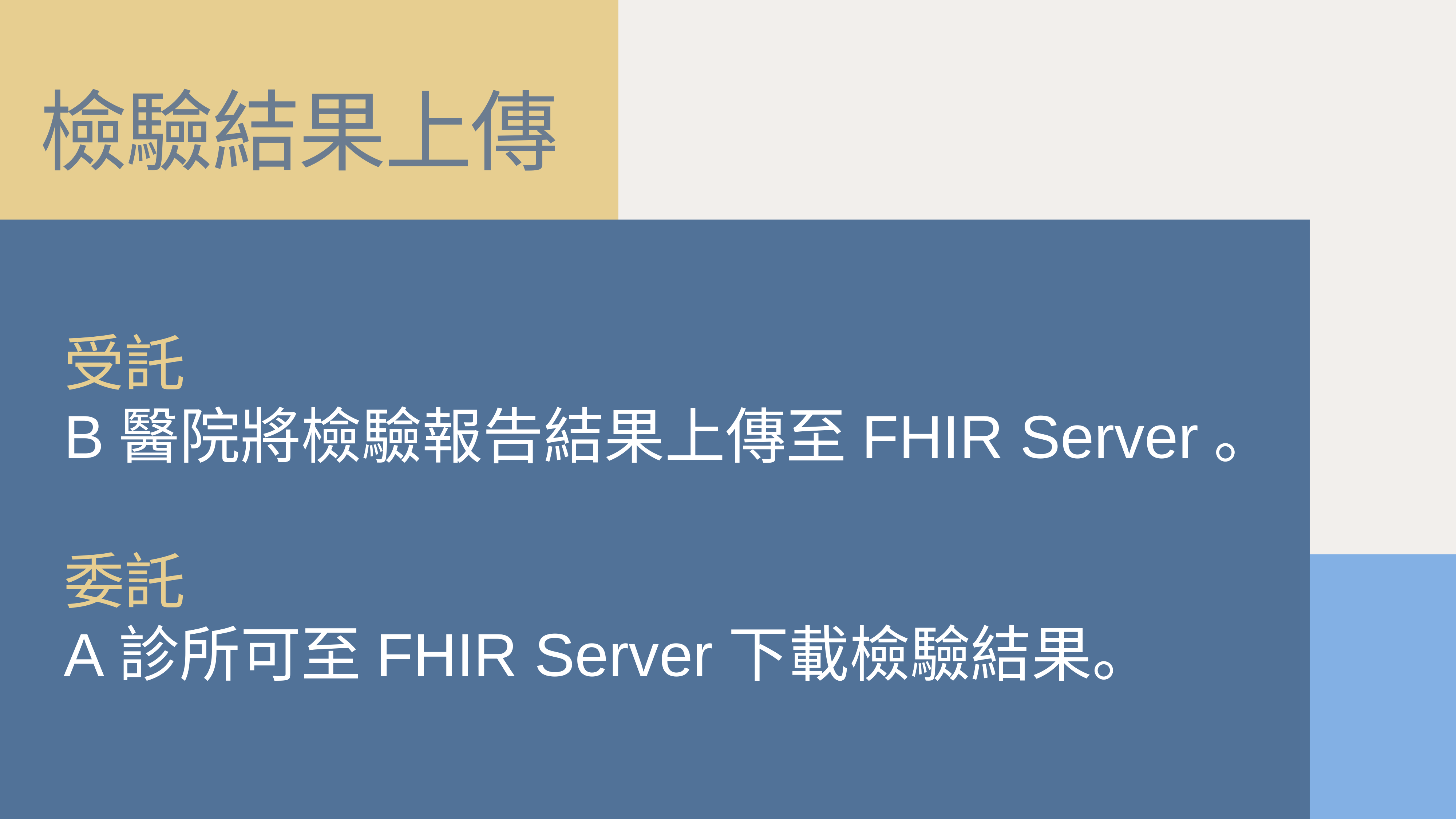

# 檢驗結果上傳

受託
B醫院將檢驗報告結果上傳至FHIR Server。

委託
A診所可至FHIR Server下載檢驗結果。